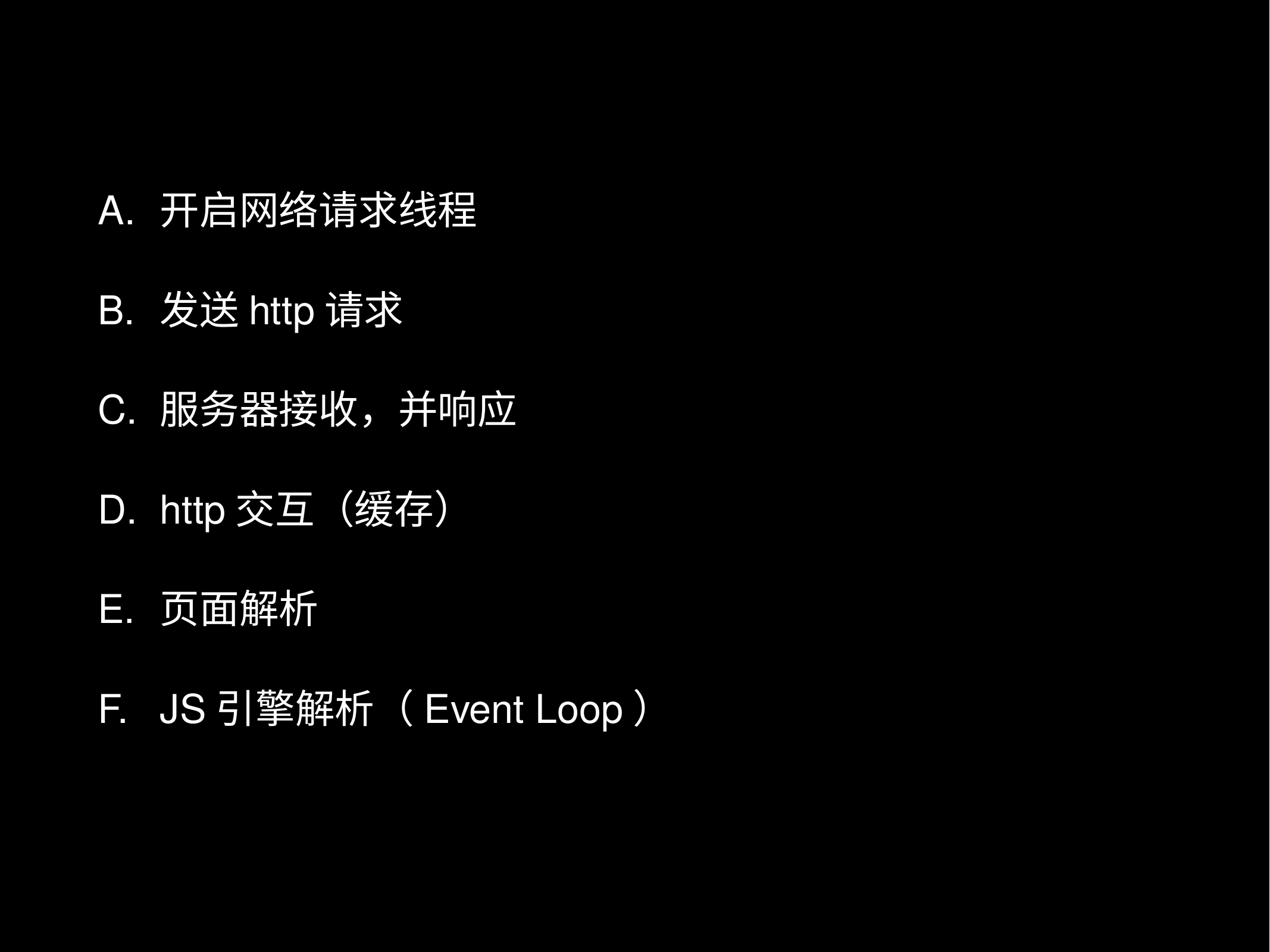

开启网络请求线程
发送http请求
服务器接收，并响应
http交互（缓存）
页面解析
JS引擎解析（Event Loop）